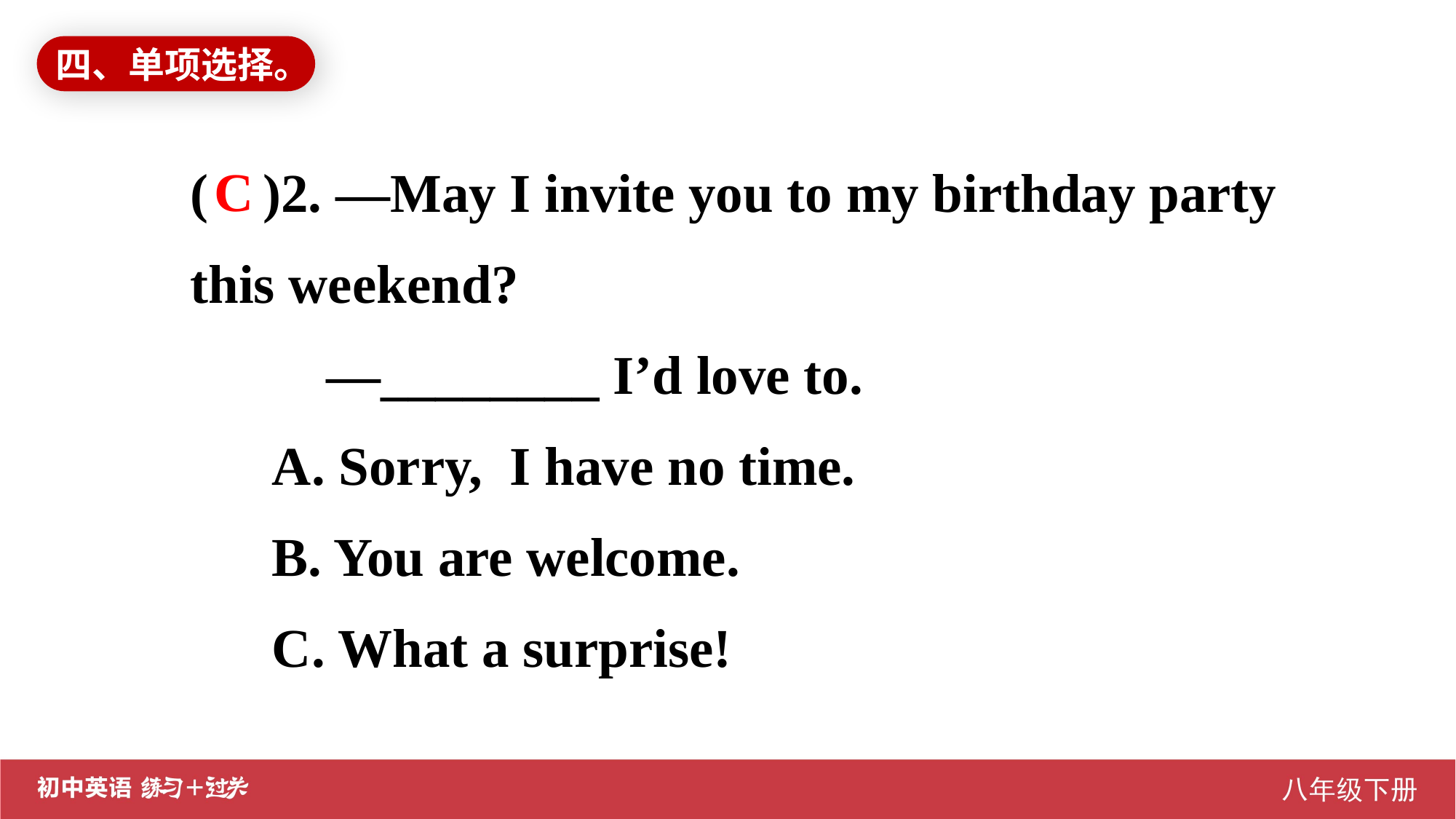

四、单项选择。
(    )2. —May I invite you to my birthday party this weekend?
          —________ I’d love to.
      A. Sorry,  I have no time.
      B. You are welcome.
      C. What a surprise!
C